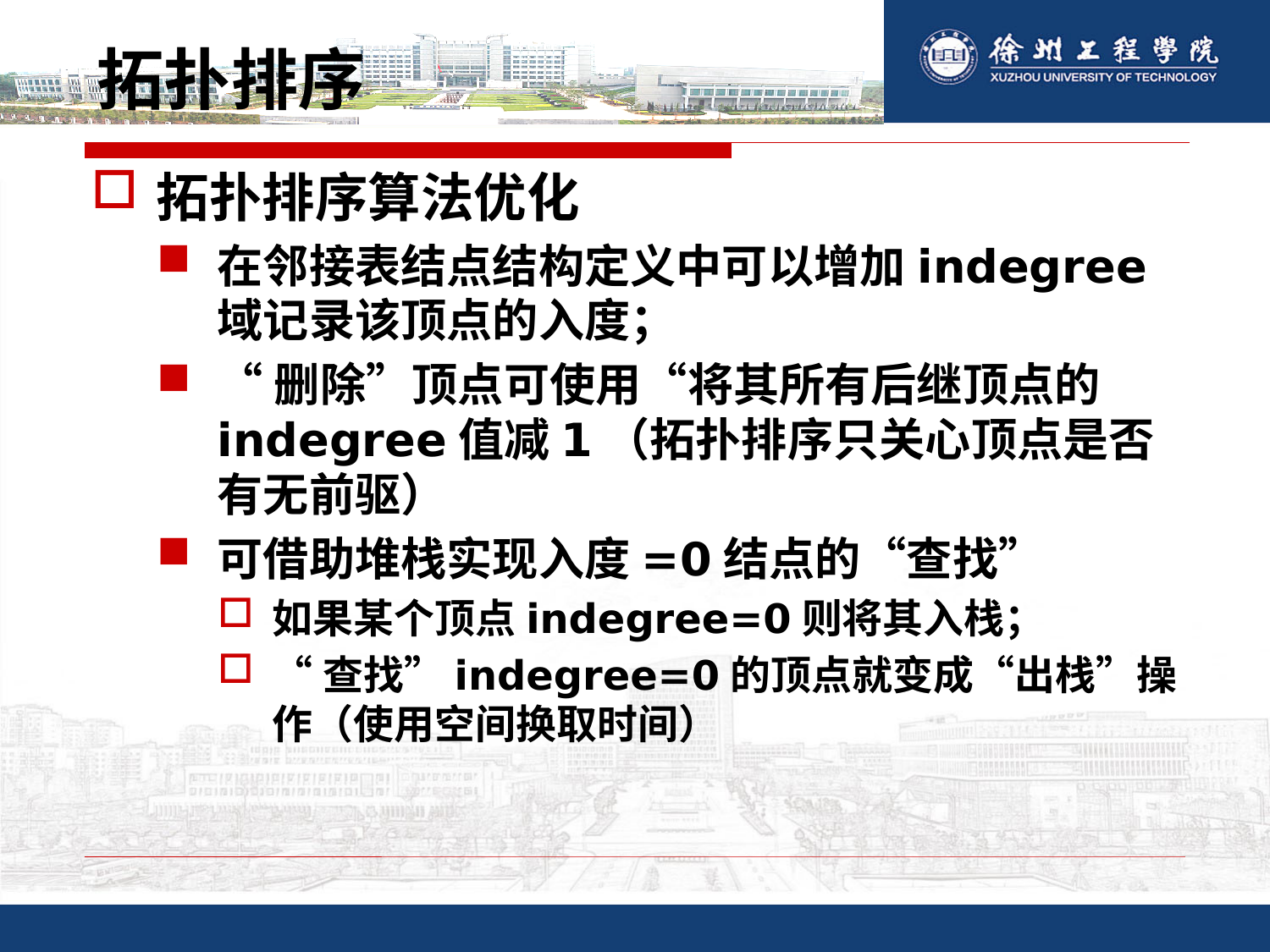

# 拓扑排序
拓扑排序算法优化
在邻接表结点结构定义中可以增加indegree域记录该顶点的入度；
“删除”顶点可使用“将其所有后继顶点的indegree值减1（拓扑排序只关心顶点是否有无前驱）
可借助堆栈实现入度=0结点的“查找”
如果某个顶点indegree=0则将其入栈；
“查找”indegree=0的顶点就变成“出栈”操作（使用空间换取时间）